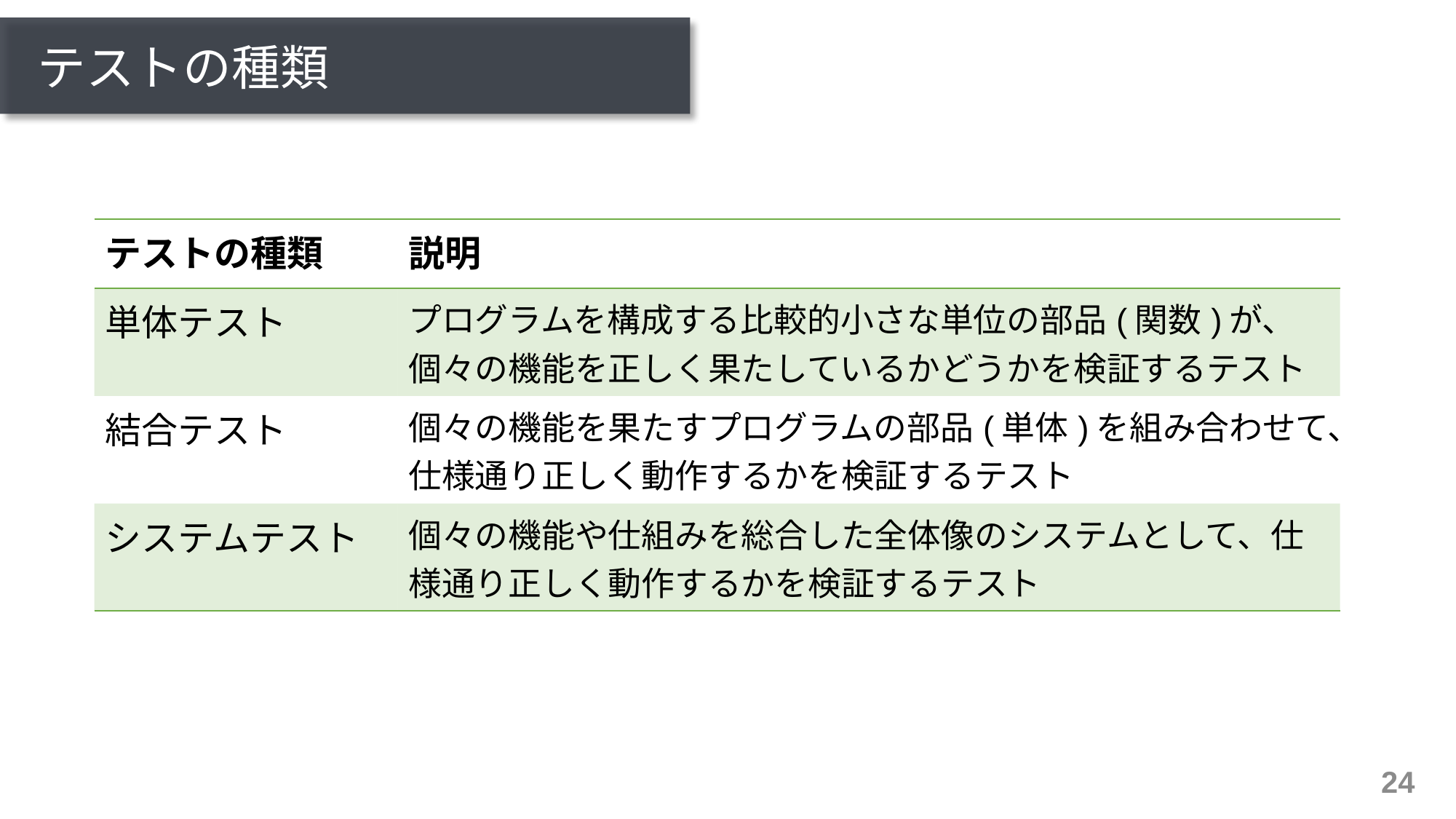

# テストの種類
| テストの種類 | 説明 |
| --- | --- |
| 単体テスト | プログラムを構成する比較的小さな単位の部品(関数)が、個々の機能を正しく果たしているかどうかを検証するテスト |
| 結合テスト | 個々の機能を果たすプログラムの部品(単体)を組み合わせて、仕様通り正しく動作するかを検証するテスト |
| システムテスト | 個々の機能や仕組みを総合した全体像のシステムとして、仕様通り正しく動作するかを検証するテスト |